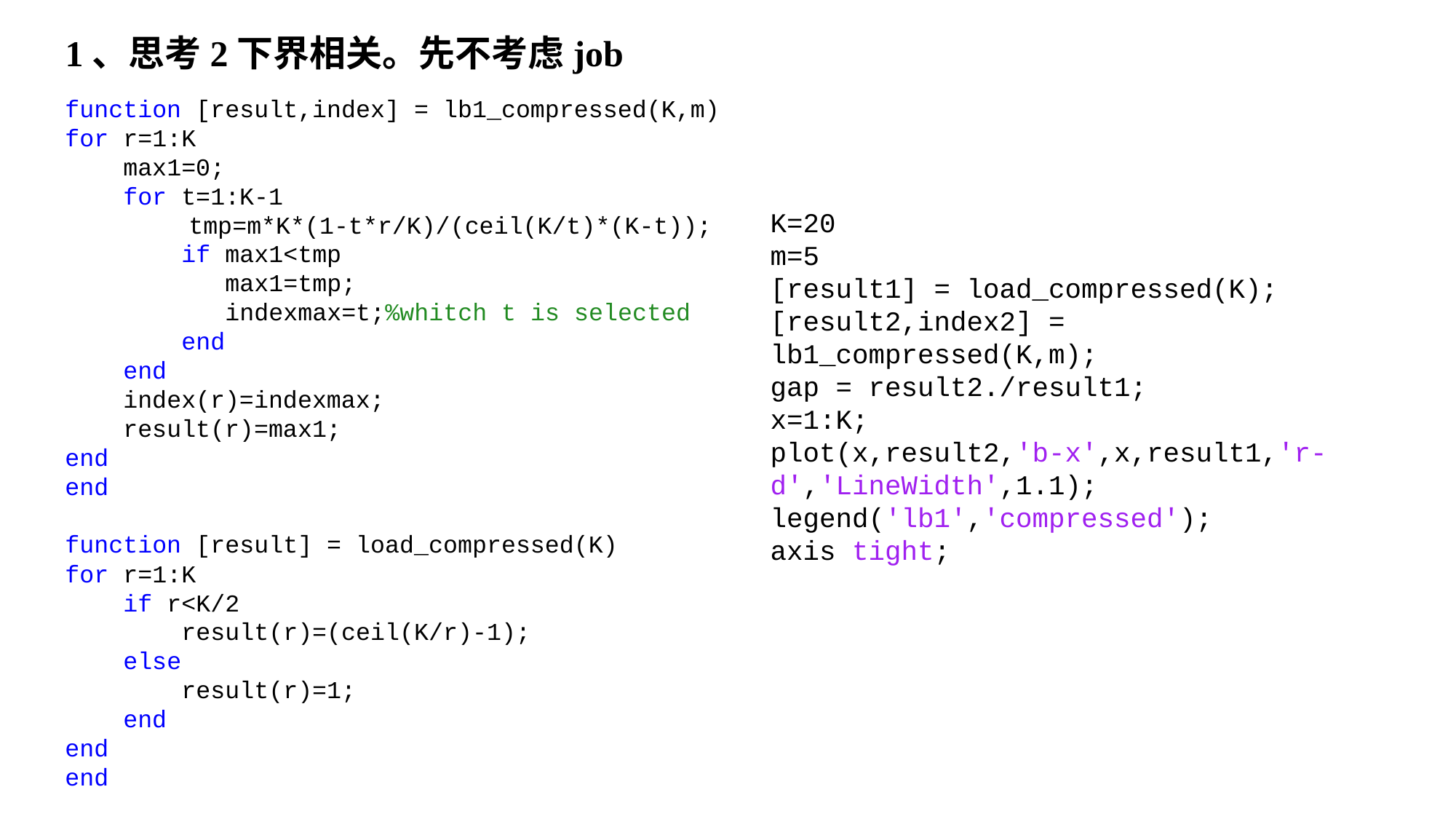

1、思考2下界相关。先不考虑job
function [result,index] = lb1_compressed(K,m)
for r=1:K
    max1=0;
    for t=1:K-1
	 tmp=m*K*(1-t*r/K)/(ceil(K/t)*(K-t));
        if max1<tmp
           max1=tmp;
           indexmax=t;%whitch t is selected
        end
    end
    index(r)=indexmax;
    result(r)=max1;
end
end

function [result] = load_compressed(K)
for r=1:K
    if r<K/2
        result(r)=(ceil(K/r)-1);
    else
        result(r)=1;
    end
end
end

K=20
m=5
[result1] = load_compressed(K);
[result2,index2] = lb1_compressed(K,m);
gap = result2./result1;
x=1:K;
plot(x,result2,'b-x',x,result1,'r-d','LineWidth',1.1);
legend('lb1','compressed');
axis tight;